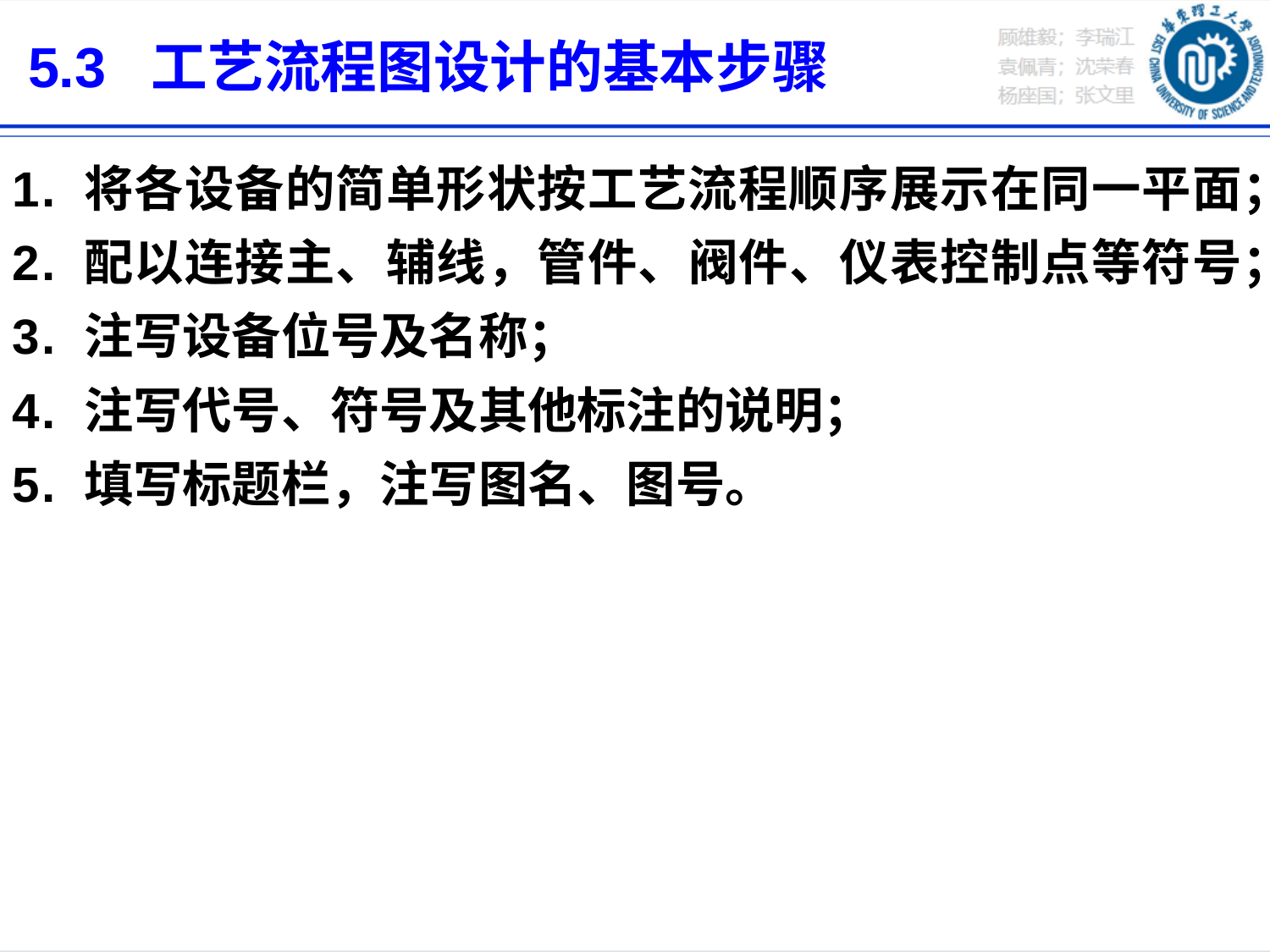

5.3  工艺流程图设计的基本步骤

将各设备的简单形状按工艺流程顺序展示在同一平面；
配以连接主、辅线，管件、阀件、仪表控制点等符号；
注写设备位号及名称；
注写代号、符号及其他标注的说明；
填写标题栏，注写图名、图号。